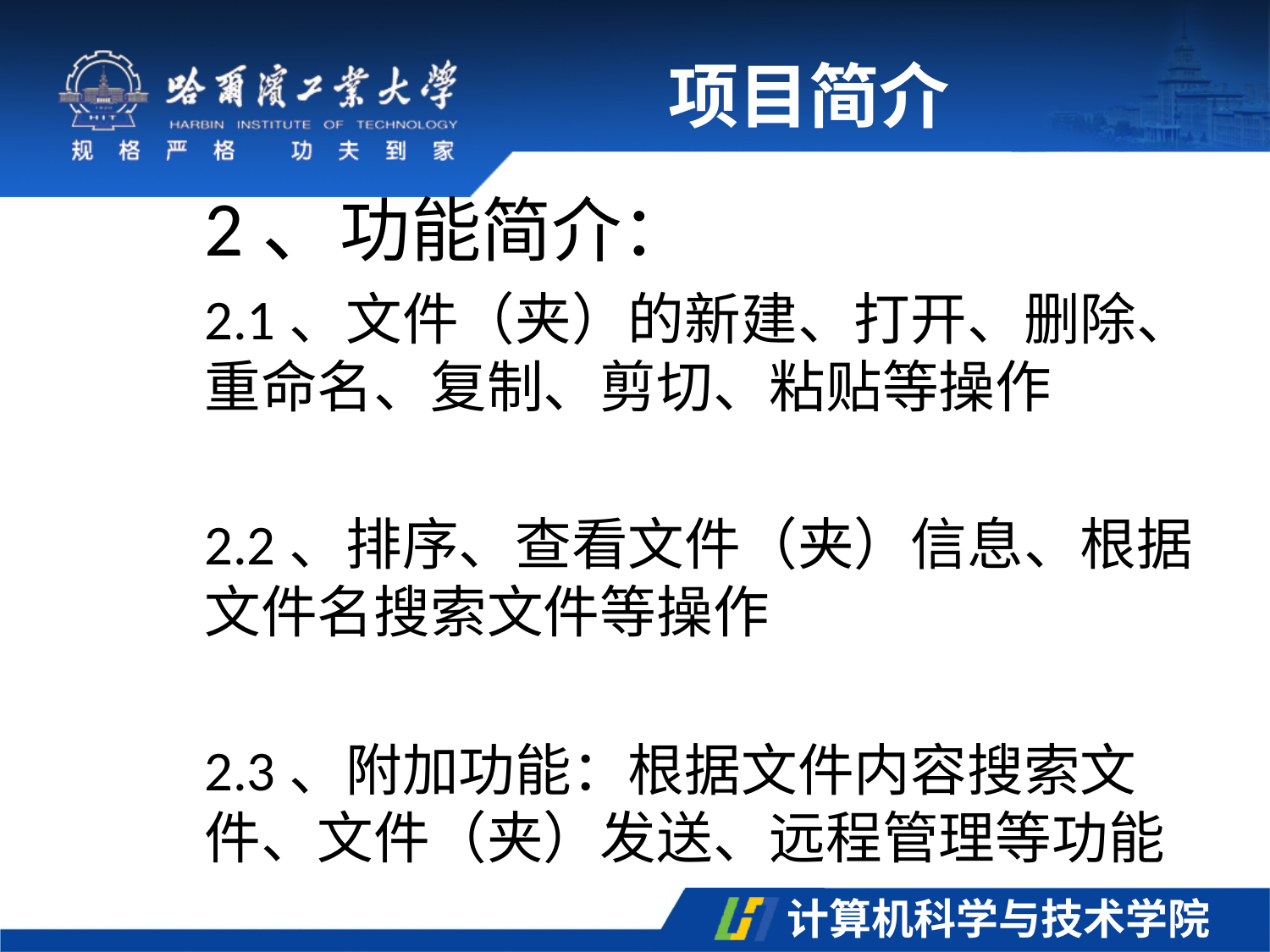

# 项目简介

2、功能简介：
2.1、文件（夹）的新建、打开、删除、重命名、复制、剪切、粘贴等操作

2.2、排序、查看文件（夹）信息、根据文件名搜索文件等操作

2.3、附加功能：根据文件内容搜索文件、文件（夹）发送、远程管理等功能